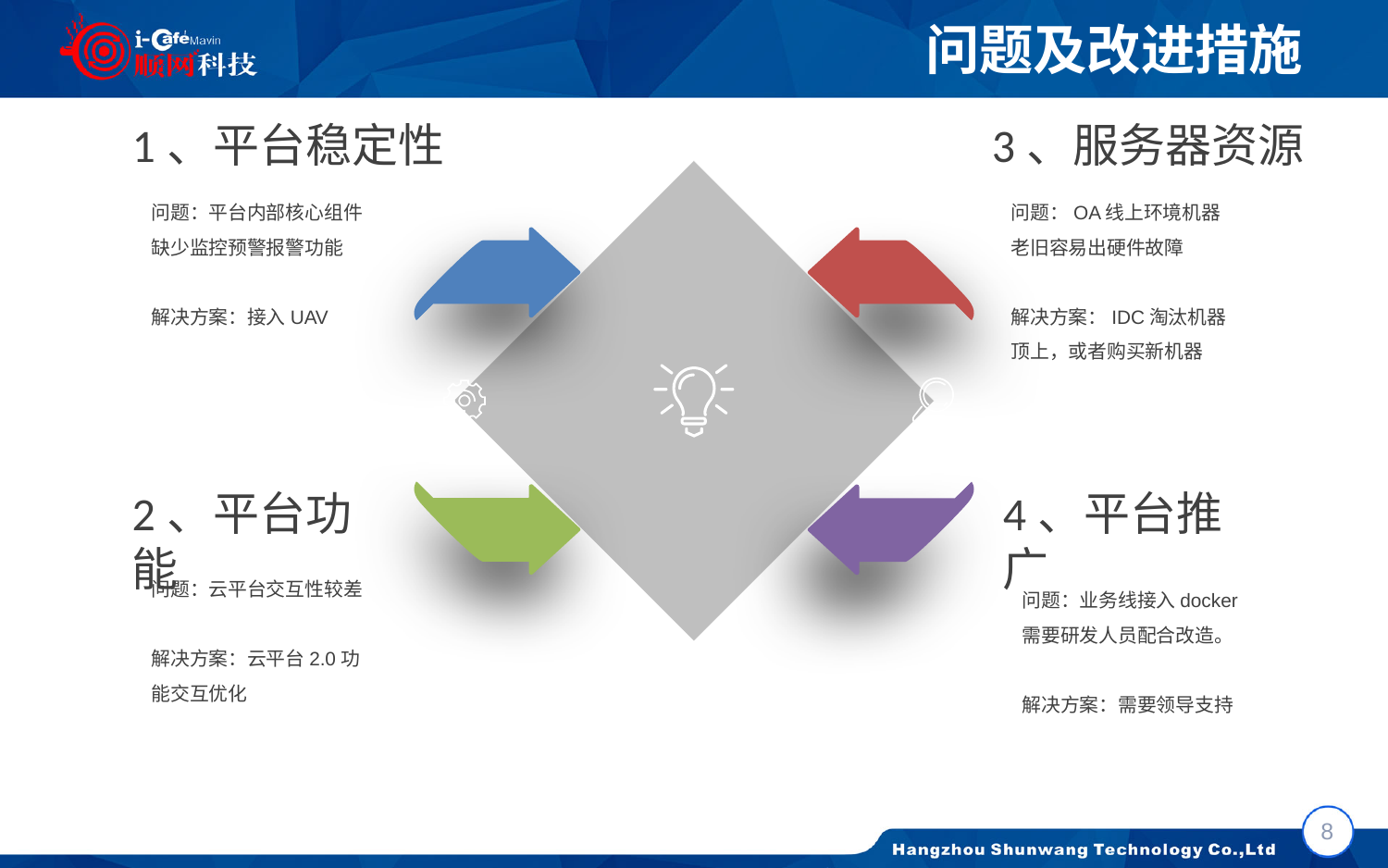

# 问题及改进措施
1、平台稳定性
3、服务器资源

问题：平台内部核心组件缺少监控预警报警功能

解决方案：接入UAV
问题：OA线上环境机器老旧容易出硬件故障

解决方案：IDC淘汰机器顶上，或者购买新机器

2、平台功能
4、平台推广

问题：云平台交互性较差

解决方案：云平台2.0功能交互优化
问题：业务线接入docker需要研发人员配合改造。

解决方案：需要领导支持
8